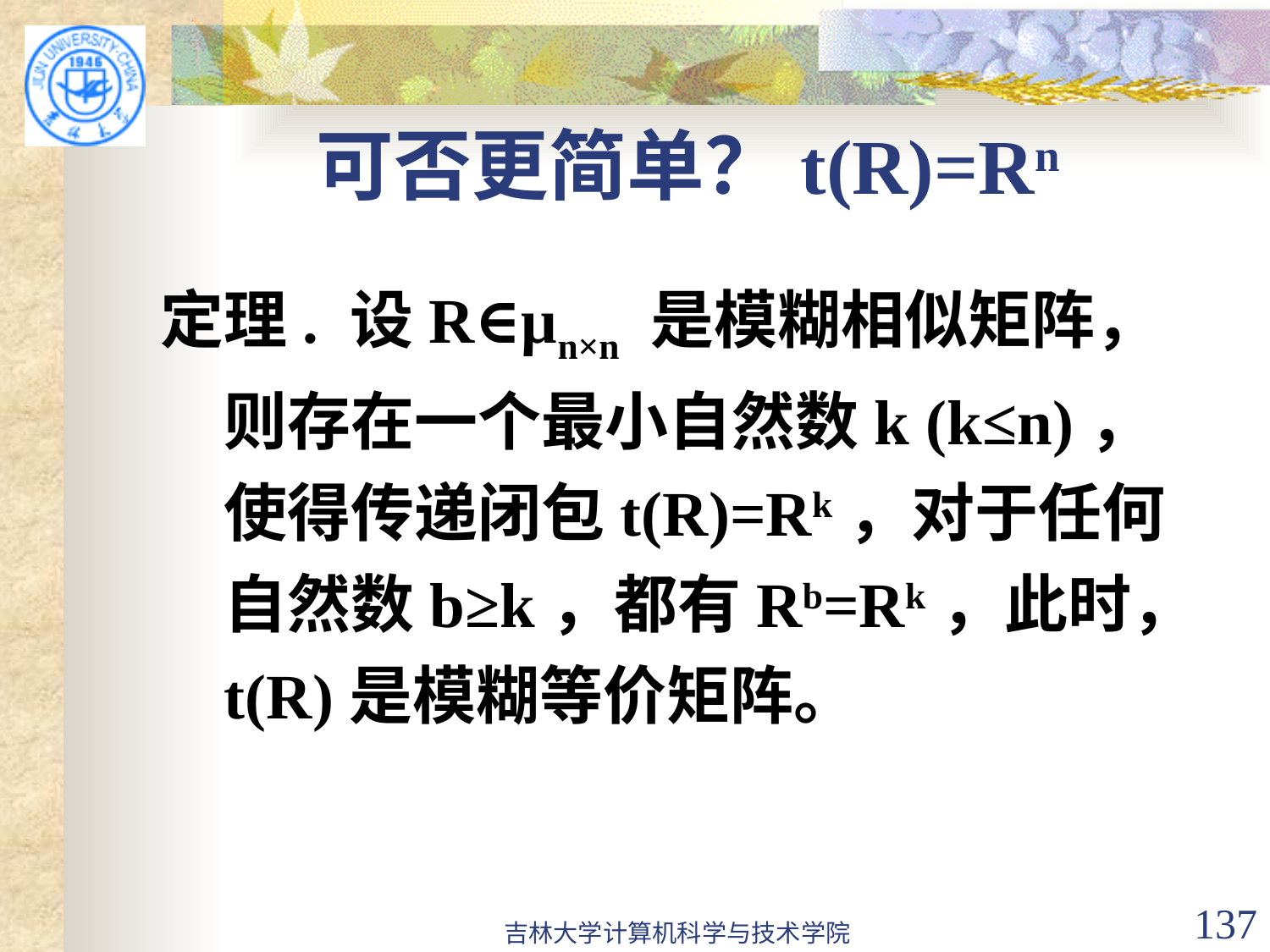

# 可否更简单？t(R)=Rn
定理. 设R∈μn×n 是模糊相似矩阵，则存在一个最小自然数k (k≤n)，使得传递闭包t(R)=Rk，对于任何自然数b≥k，都有Rb=Rk，此时，t(R)是模糊等价矩阵。
吉林大学计算机科学与技术学院
137